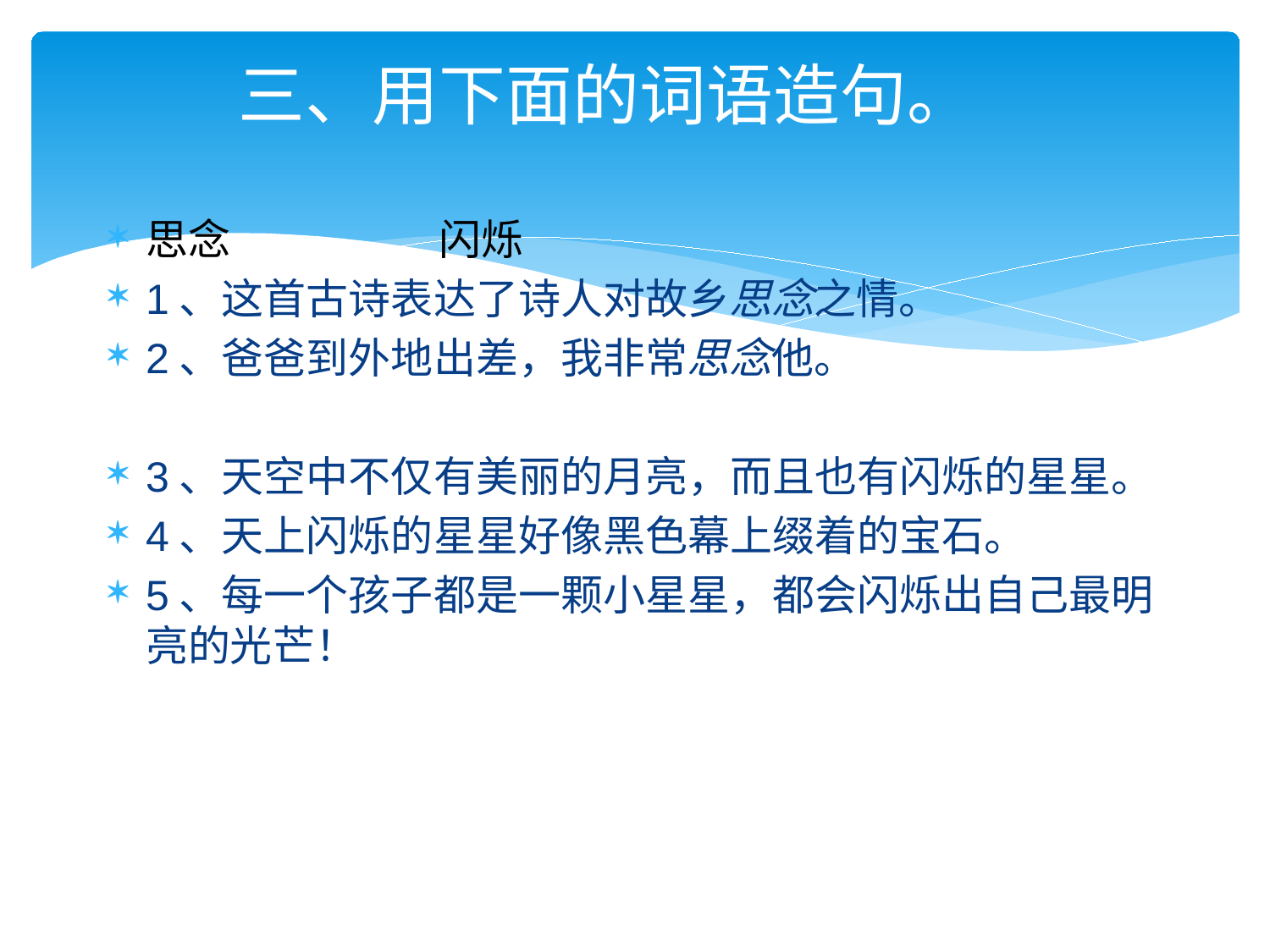

# 三、用下面的词语造句。
思念                      闪烁
1、这首古诗表达了诗人对故乡思念之情。
2、爸爸到外地出差，我非常思念他。

3、天空中不仅有美丽的月亮，而且也有闪烁的星星。
4、天上闪烁的星星好像黑色幕上缀着的宝石。
5、每一个孩子都是一颗小星星，都会闪烁出自己最明亮的光芒！